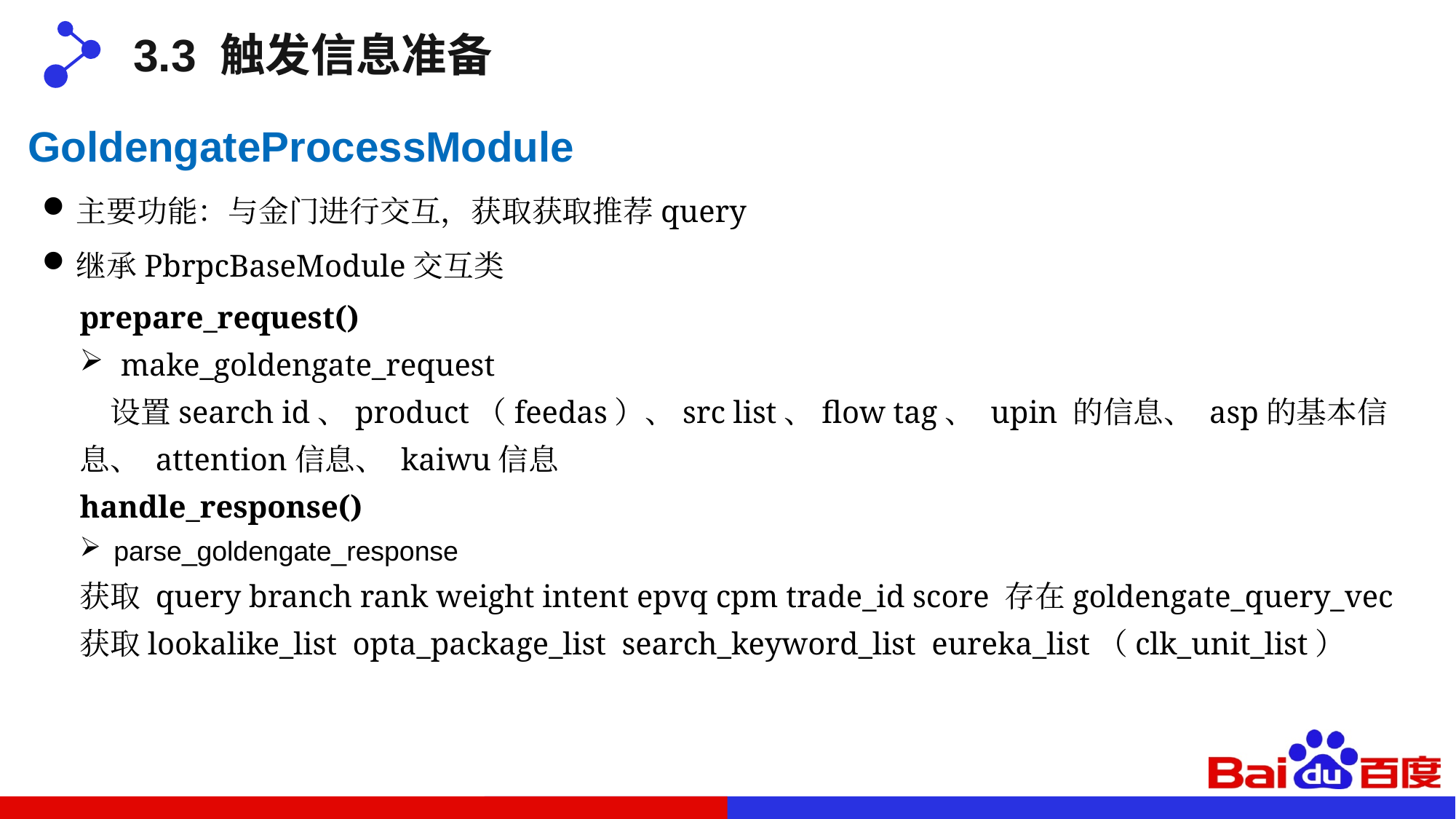

3.3 触发信息准备
GoldengateProcessModule
主要功能：与金门进行交互，获取获取推荐query
继承PbrpcBaseModule交互类
prepare_request()
make_goldengate_request
   设置search id、product（feedas）、src list、flow tag、 upin 的信息、 asp的基本信息、 attention信息、 kaiwu信息
handle_response()
parse_goldengate_response
获取 query branch rank weight intent epvq cpm trade_id score 存在goldengate_query_vec
获取lookalike_list  opta_package_list  search_keyword_list  eureka_list（clk_unit_list）